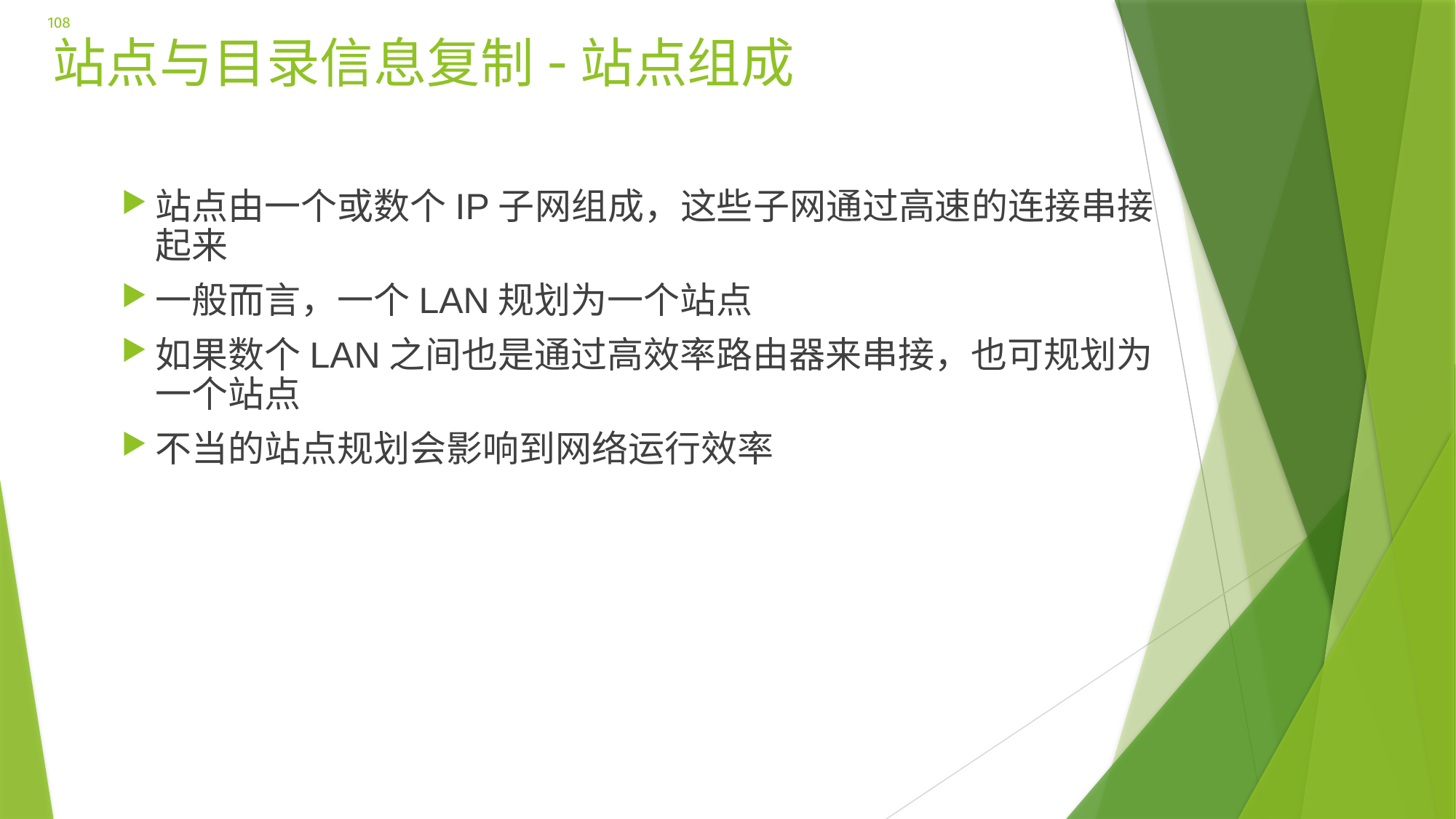

108
# 站点与目录信息复制-站点组成
站点由一个或数个IP子网组成，这些子网通过高速的连接串接起来
一般而言，一个LAN规划为一个站点
如果数个LAN之间也是通过高效率路由器来串接，也可规划为一个站点
不当的站点规划会影响到网络运行效率